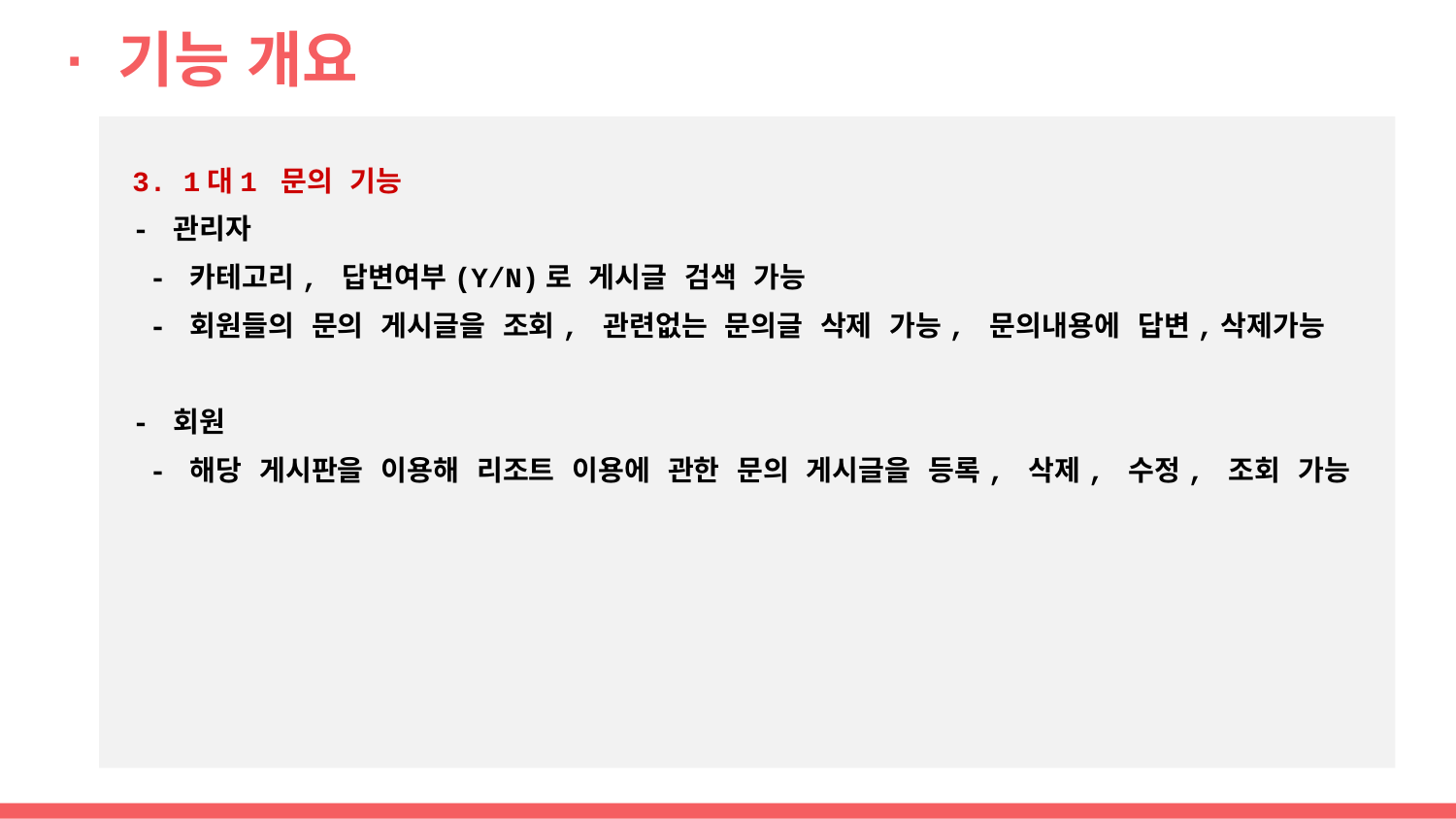

# · 기능 개요

3. 1대1 문의 기능
- 관리자
 - 카테고리, 답변여부(Y/N)로 게시글 검색 가능
 - 회원들의 문의 게시글을 조회, 관련없는 문의글 삭제 가능, 문의내용에 답변,삭제가능

- 회원
 - 해당 게시판을 이용해 리조트 이용에 관한 문의 게시글을 등록, 삭제, 수정, 조회 가능